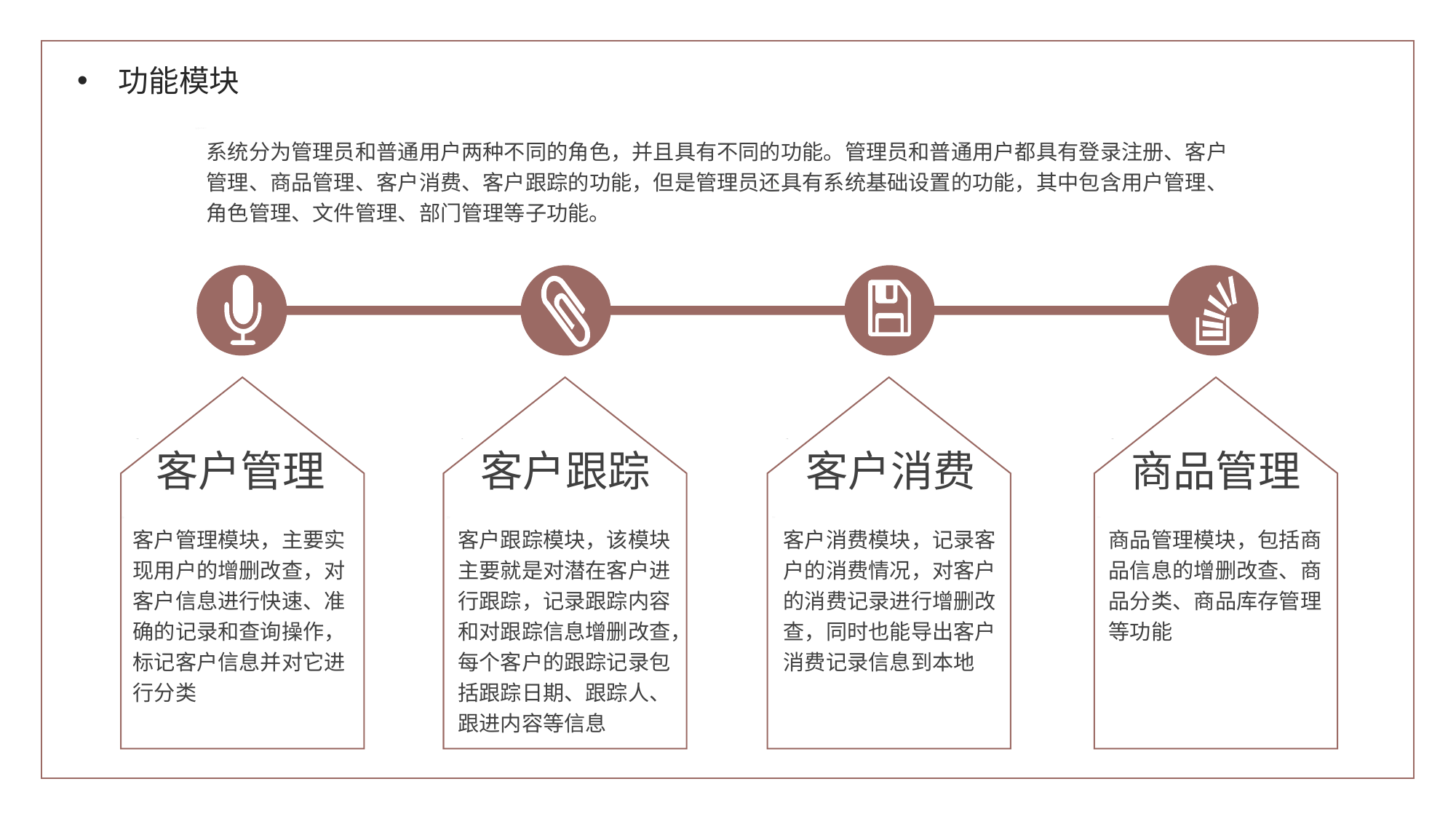

功能模块
系统分为管理员和普通用户两种不同的角色，并且具有不同的功能。管理员和普通用户都具有登录注册、客户管理、商品管理、客户消费、客户跟踪的功能，但是管理员还具有系统基础设置的功能，其中包含用户管理、角色管理、文件管理、部门管理等子功能。

客户管理
客户跟踪
客户消费
商品管理

客户管理模块，主要实现用户的增删改查，对客户信息进行快速、准确的记录和查询操作，标记客户信息并对它进行分类
客户跟踪模块，该模块主要就是对潜在客户进行跟踪，记录跟踪内容和对跟踪信息增删改查，每个客户的跟踪记录包括跟踪日期、跟踪人、跟进内容等信息
客户消费模块，记录客户的消费情况，对客户的消费记录进行增删改查，同时也能导出客户消费记录信息到本地
商品管理模块，包括商品信息的增删改查、商品分类、商品库存管理等功能